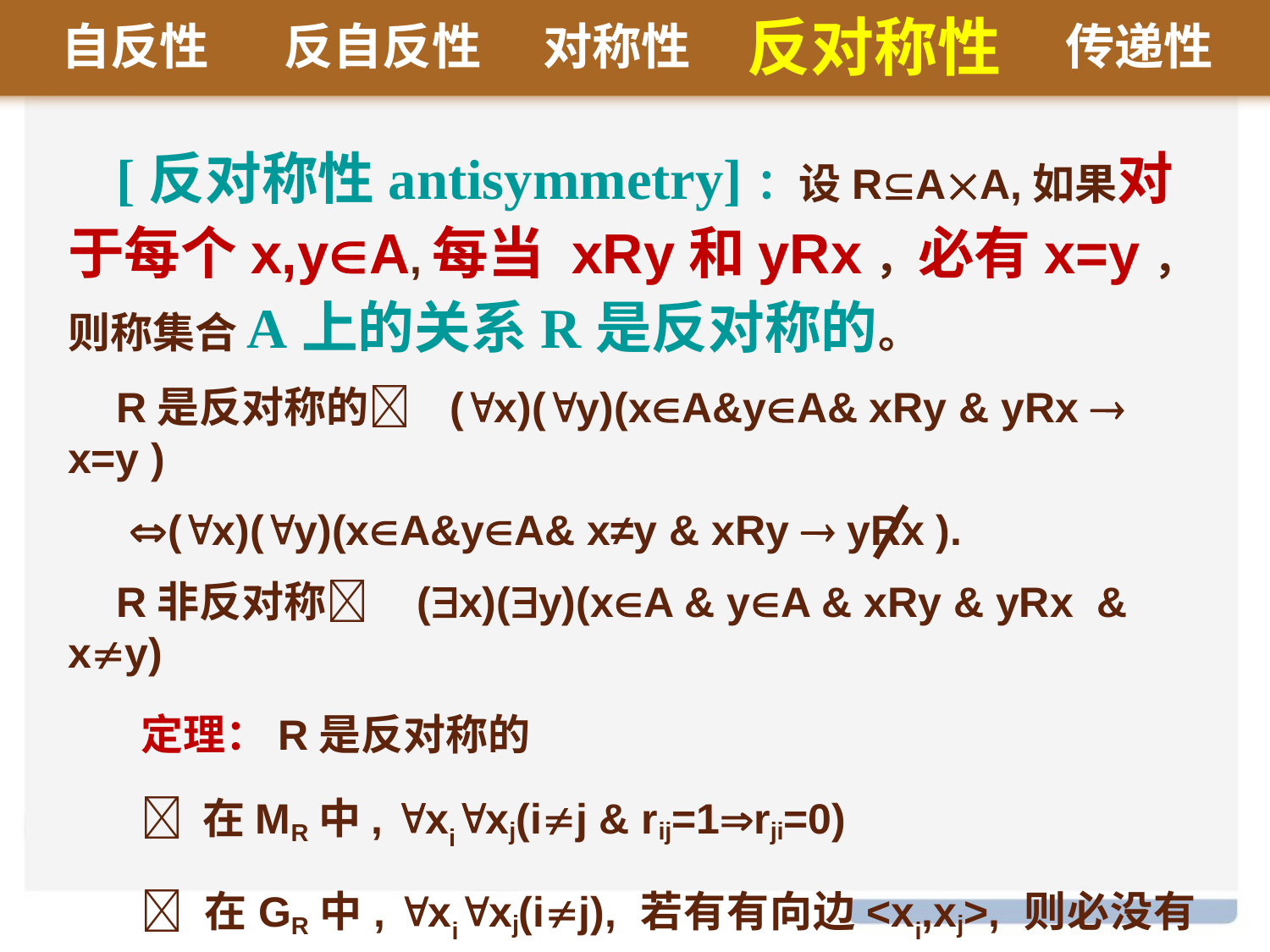

自反性
反自反性
第一部分 集合论
第一部分 集合论
第一部分 集合论
对称性
反对称性
传递性
[反对称性antisymmetry]：设R⊆A×A,如果对于每个x,y∈A,每当 xRy和yRx，必有x=y，则称集合A上的关系R是反对称的。
R是反对称的⇔   (∀x)(∀y)(x∈A&y∈A& xRy & yRx → x=y )
 ⇔(∀x)(∀y)(x∈A&y∈A& x≠y & xRy → yRx ).
R非反对称⇔    (∃x)(∃y)(x∈A & y∈A & xRy & yRx  & x≠y)
定理：R是反对称的
⇔ 在MR中, ∀xi∀xj(i≠j & rij=1⇒rji=0)
⇔ 在GR中, ∀xi∀xj(i≠j), 若有有向边<xi,xj>, 则必没有<xj,xi>。